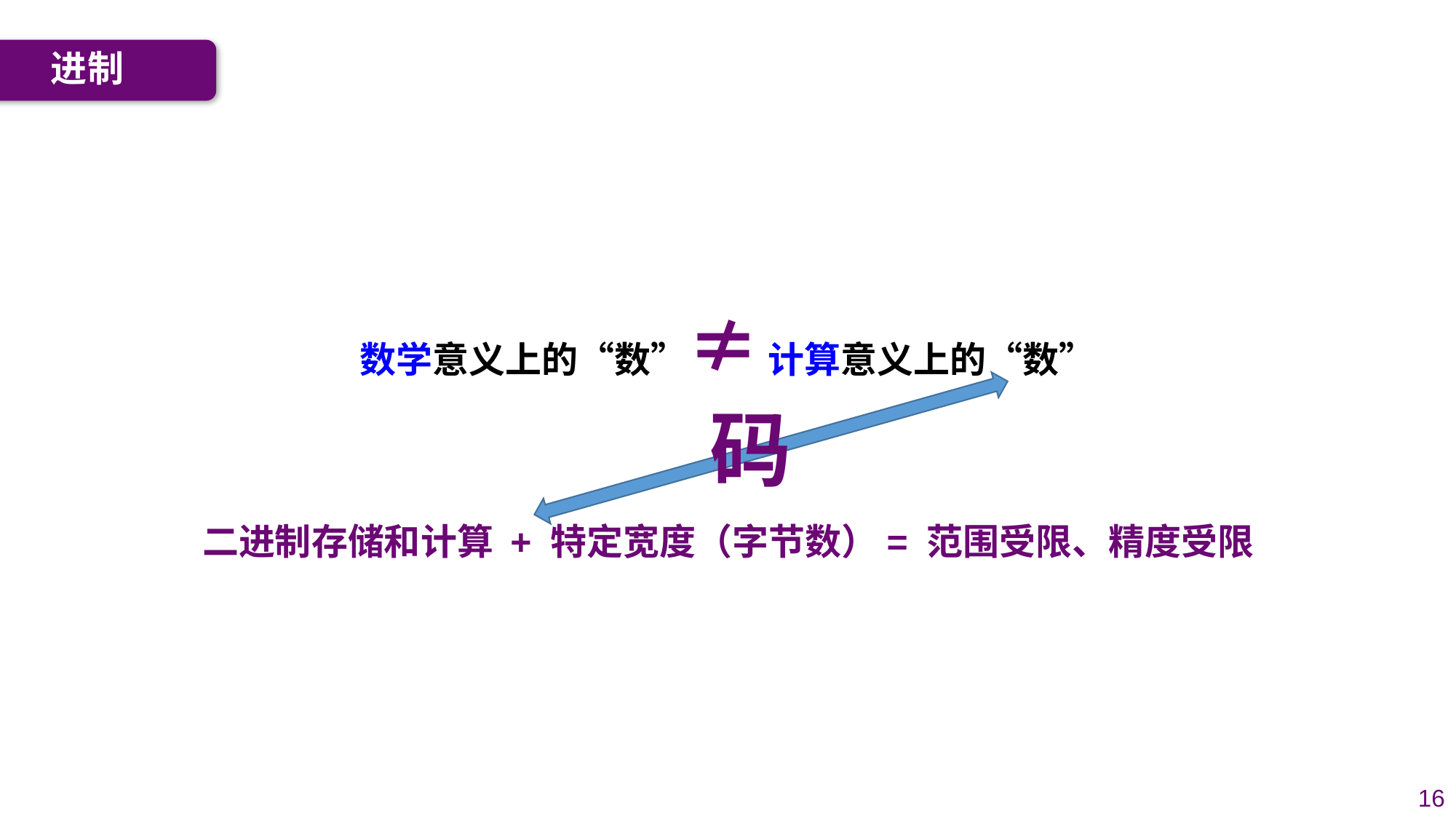

进制
数学意义上的“数”≠ 计算意义上的“数”

二进制存储和计算 + 特定宽度（字节数）= 范围受限、精度受限
码

16